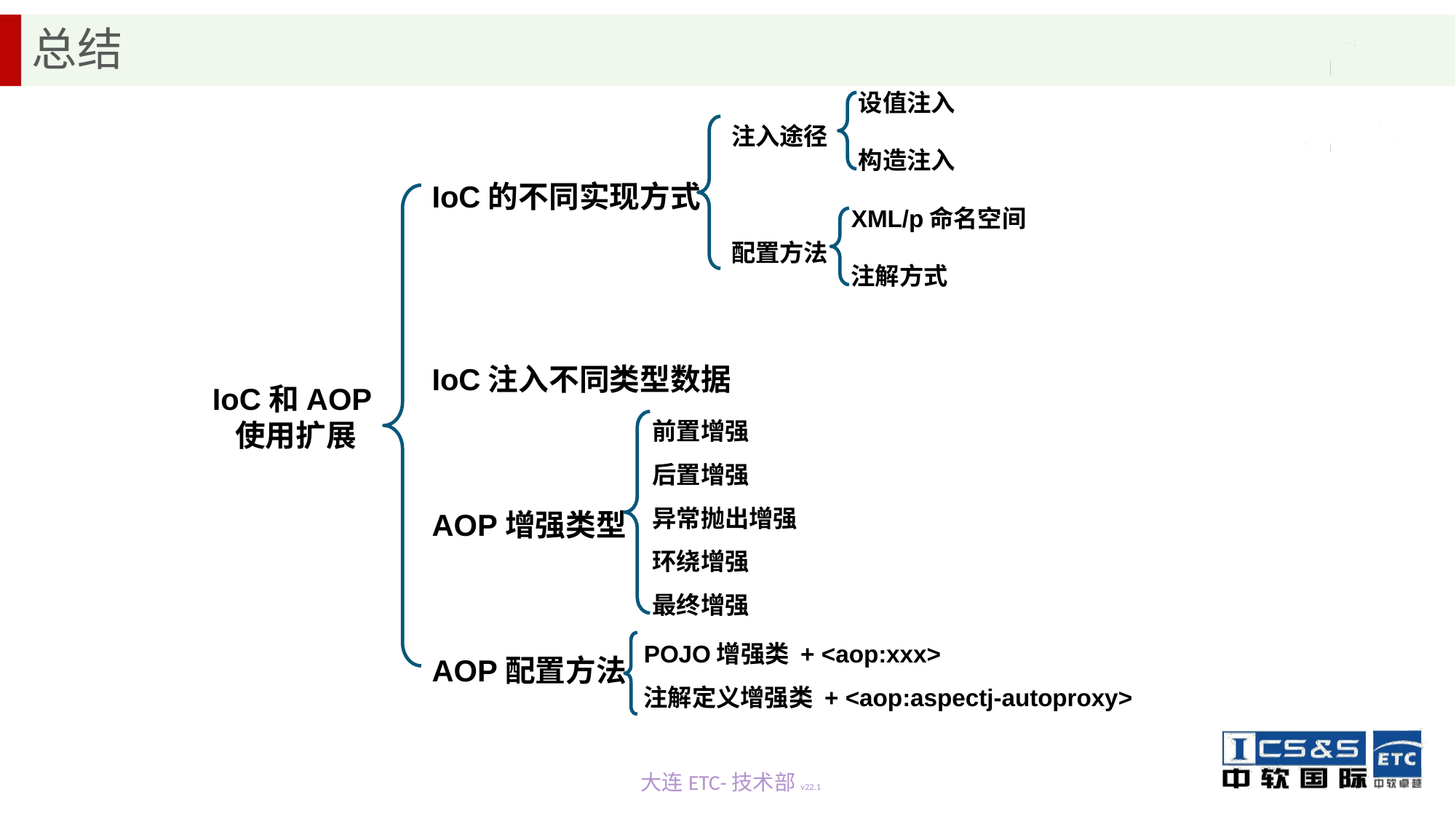

# 总结
设值注入

构造注入

注入途径

配置方法

IoC的不同实现方式

IoC注入不同类型数据

AOP增强类型

AOP配置方法

XML/p命名空间

注解方式

IoC和AOP使用扩展
前置增强
后置增强
异常抛出增强
环绕增强
最终增强

POJO增强类 + <aop:xxx>
注解定义增强类 + <aop:aspectj-autoproxy>